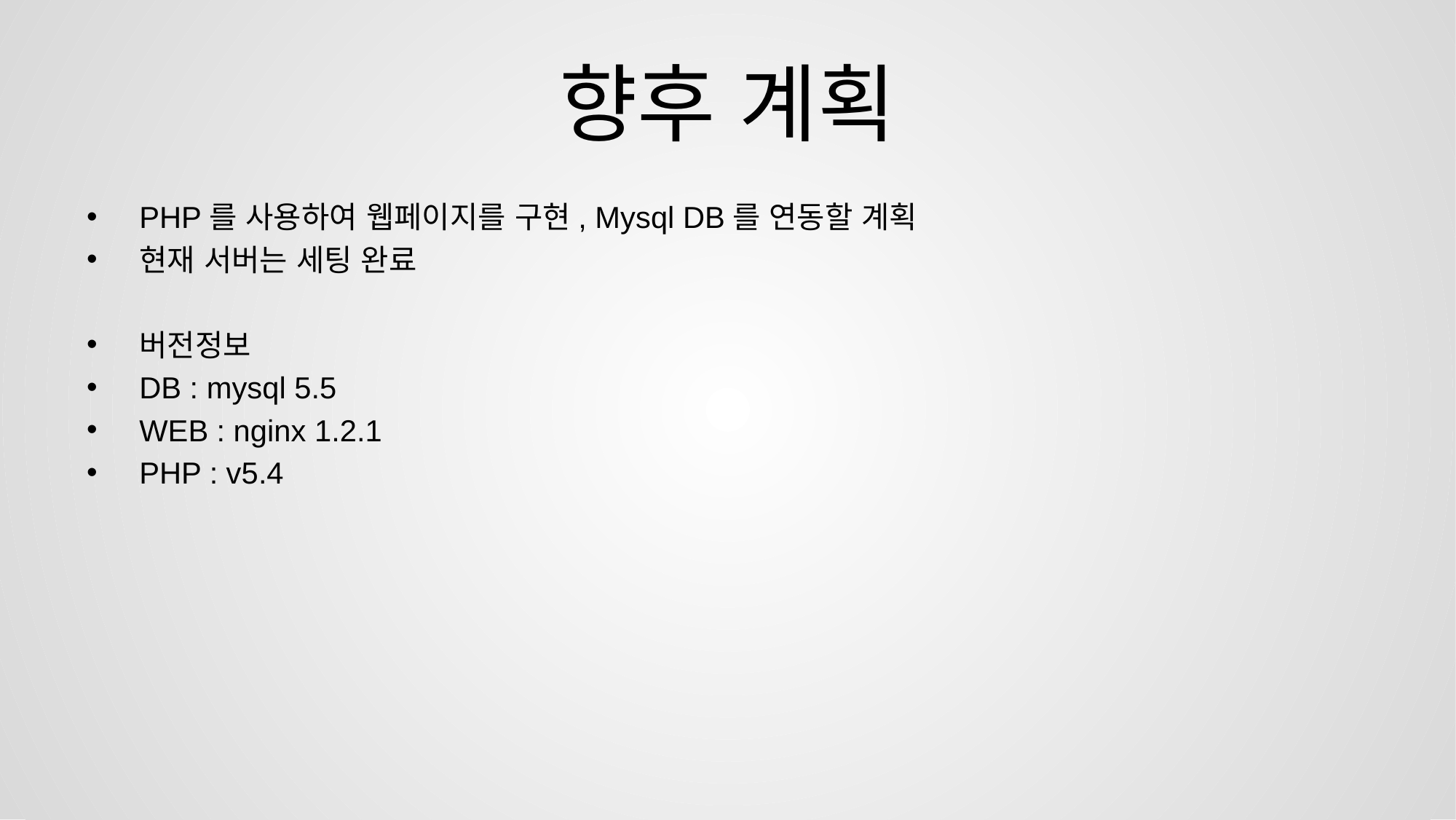

# 향후 계획
PHP를 사용하여 웹페이지를 구현, Mysql DB를 연동할 계획
현재 서버는 세팅 완료

버전정보
DB : mysql 5.5
WEB : nginx 1.2.1
PHP : v5.4